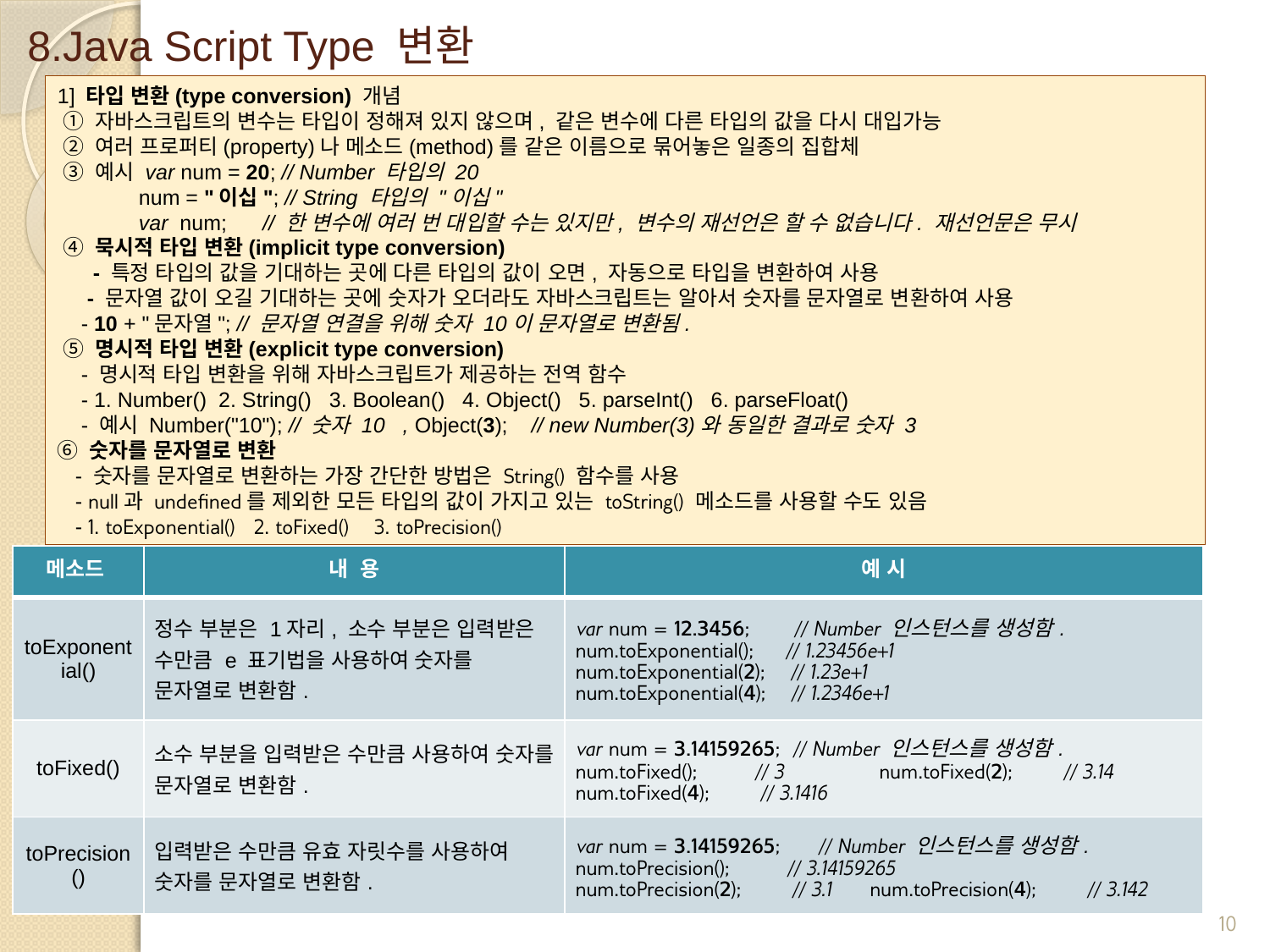

# 8.Java Script Type 변환
1] 타입 변환(type conversion) 개념
 ① 자바스크립트의 변수는 타입이 정해져 있지 않으며, 같은 변수에 다른 타입의 값을 다시 대입가능
 ② 여러 프로퍼티(property)나 메소드(method)를 같은 이름으로 묶어놓은 일종의 집합체
 ③ 예시 var num = 20; // Number 타입의 20
   num = "이십"; // String 타입의 "이십"
   var  num;      // 한 변수에 여러 번 대입할 수는 있지만, 변수의 재선언은 할 수 없습니다. 재선언문은 무시
 ④ 묵시적 타입 변환(implicit type conversion)
      - 특정 타입의 값을 기대하는 곳에 다른 타입의 값이 오면, 자동으로 타입을 변환하여 사용
     - 문자열 값이 오길 기대하는 곳에 숫자가 오더라도 자바스크립트는 알아서 숫자를 문자열로 변환하여 사용
    - 10 + "문자열"; // 문자열 연결을 위해 숫자 10이 문자열로 변환됨.
 ⑤ 명시적 타입 변환(explicit type conversion)
    - 명시적 타입 변환을 위해 자바스크립트가 제공하는 전역 함수
    - 1. Number()  2. String()   3. Boolean()   4. Object()   5. parseInt()   6. parseFloat()
    - 예시 Number("10"); // 숫자 10   , Object(3);    // new Number(3)와 동일한 결과로 숫자 3
⑥ 숫자를 문자열로 변환
   - 숫자를 문자열로 변환하는 가장 간단한 방법은 String() 함수를 사용
   - null과 undefined를 제외한 모든 타입의 값이 가지고 있는 toString() 메소드를 사용할 수도 있음
   - 1. toExponential()   2. toFixed()    3. toPrecision()
| 메소드 | 내 용 | 예 시 |
| --- | --- | --- |
| toExponential() | 정수 부분은 1자리, 소수 부분은 입력받은 수만큼 e 표기법을 사용하여 숫자를 문자열로 변환함. | var num = 12.3456;       // Number 인스턴스를 생성함. num.toExponential();     // 1.23456e+1 num.toExponential(2);    // 1.23e+1 num.toExponential(4);    // 1.2346e+1 |
| toFixed() | 소수 부분을 입력받은 수만큼 사용하여 숫자를 문자열로 변환함. | var num = 3.14159265;  // Number 인스턴스를 생성함. num.toFixed();         // 3 num.toFixed(2);        // 3.14 num.toFixed(4);        // 3.1416 |
| toPrecision() | 입력받은 수만큼 유효 자릿수를 사용하여 숫자를 문자열로 변환함. | var num = 3.14159265;      // Number 인스턴스를 생성함. num.toPrecision();         // 3.14159265 num.toPrecision(2);        // 3.1 num.toPrecision(4);        // 3.142 |
10